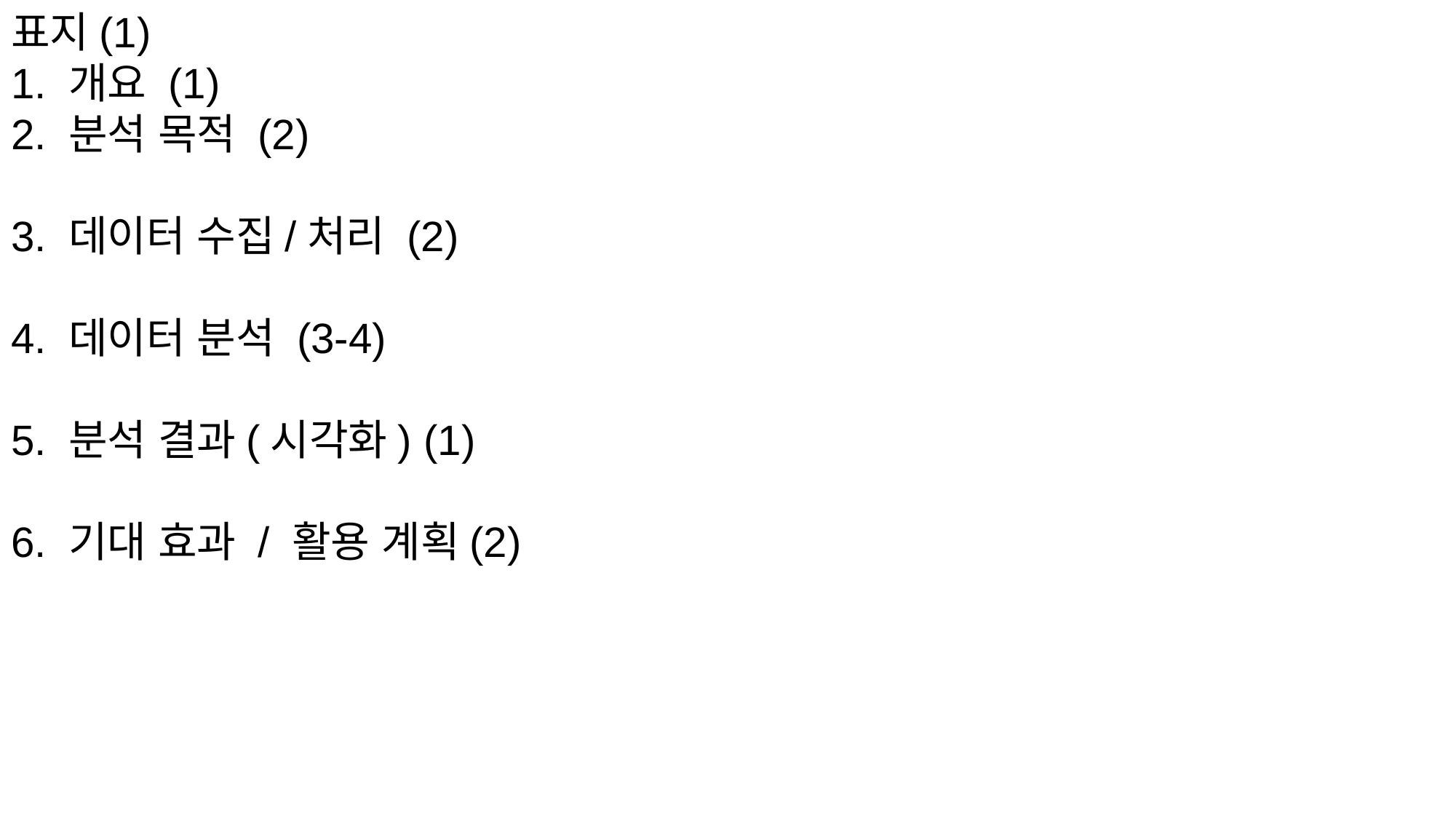

표지(1)
1. 개요 (1)
2. 분석 목적 (2)

3. 데이터 수집/처리 (2)

4. 데이터 분석 (3-4)

5. 분석 결과(시각화) (1)

6. 기대 효과 / 활용 계획(2)